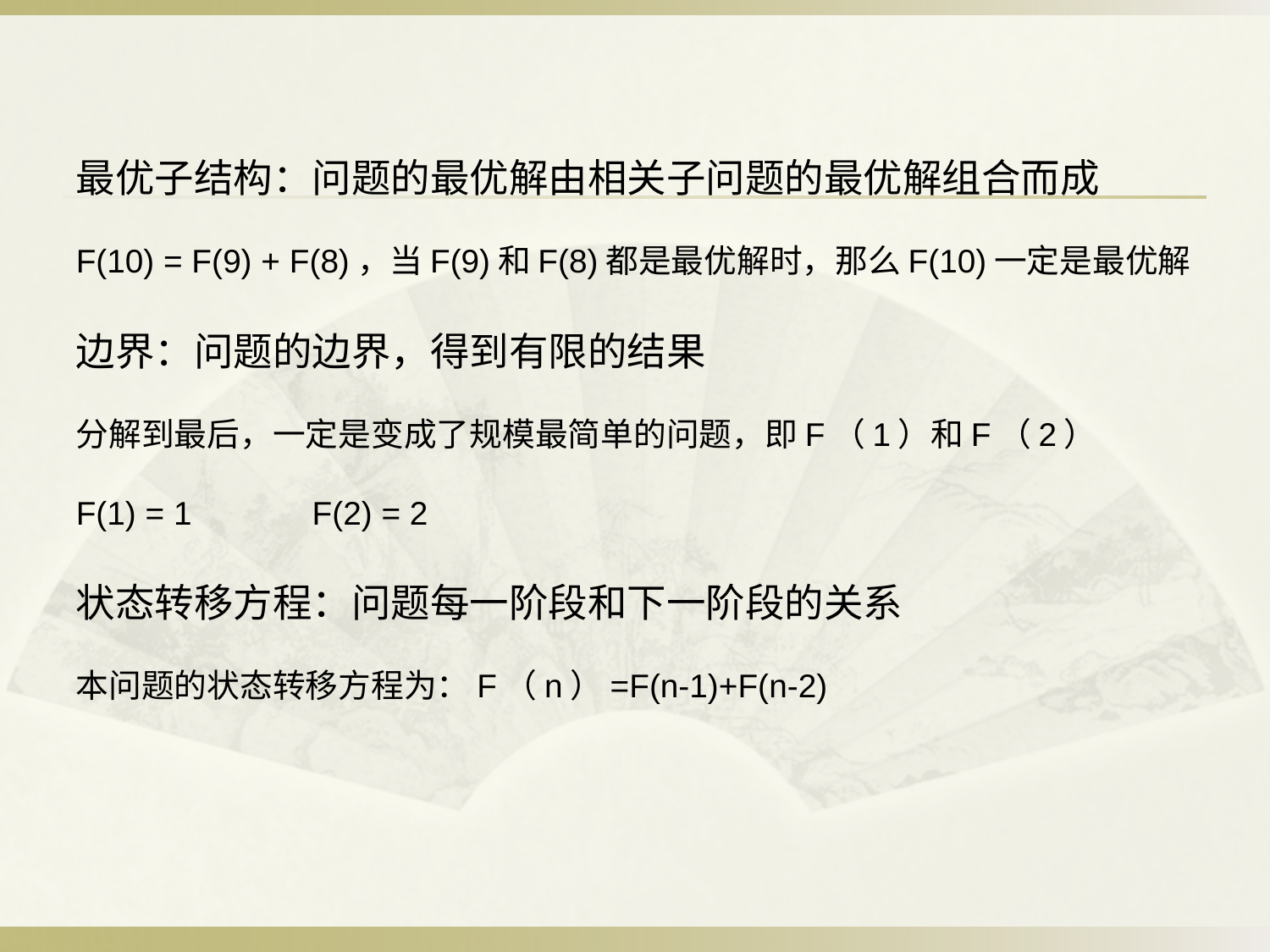

最优子结构：问题的最优解由相关子问题的最优解组合而成
F(10) = F(9) + F(8)，当F(9)和F(8)都是最优解时，那么F(10)一定是最优解
边界：问题的边界，得到有限的结果
分解到最后，一定是变成了规模最简单的问题，即F（1）和F（2）
F(1) = 1 	F(2) = 2
状态转移方程：问题每一阶段和下一阶段的关系
本问题的状态转移方程为：F（n）=F(n-1)+F(n-2)